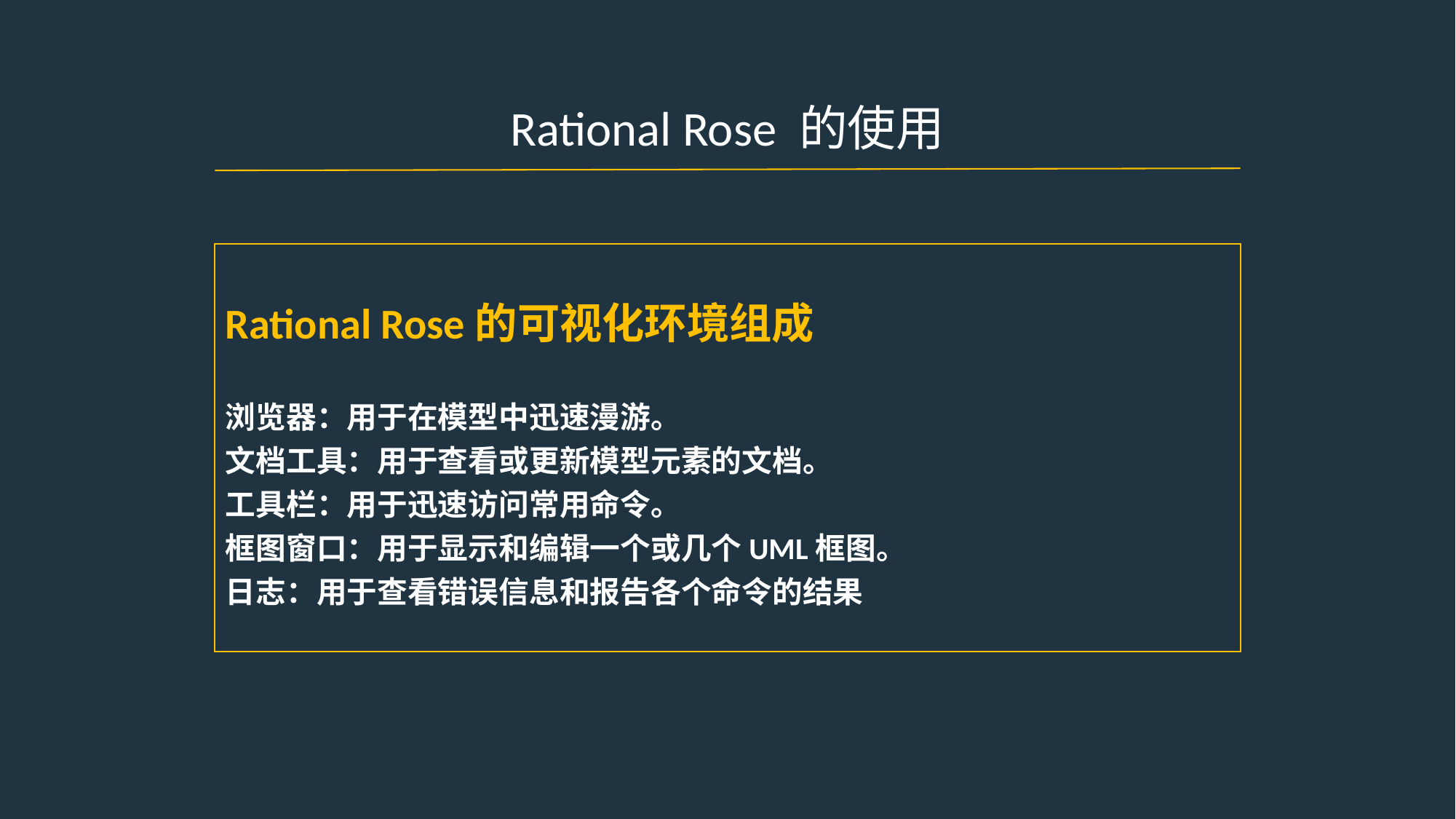

Rational Rose 的使用
Rational Rose的可视化环境组成

浏览器：用于在模型中迅速漫游。
文档工具：用于查看或更新模型元素的文档。
工具栏：用于迅速访问常用命令。
框图窗口：用于显示和编辑一个或几个UML框图。
日志：用于查看错误信息和报告各个命令的结果